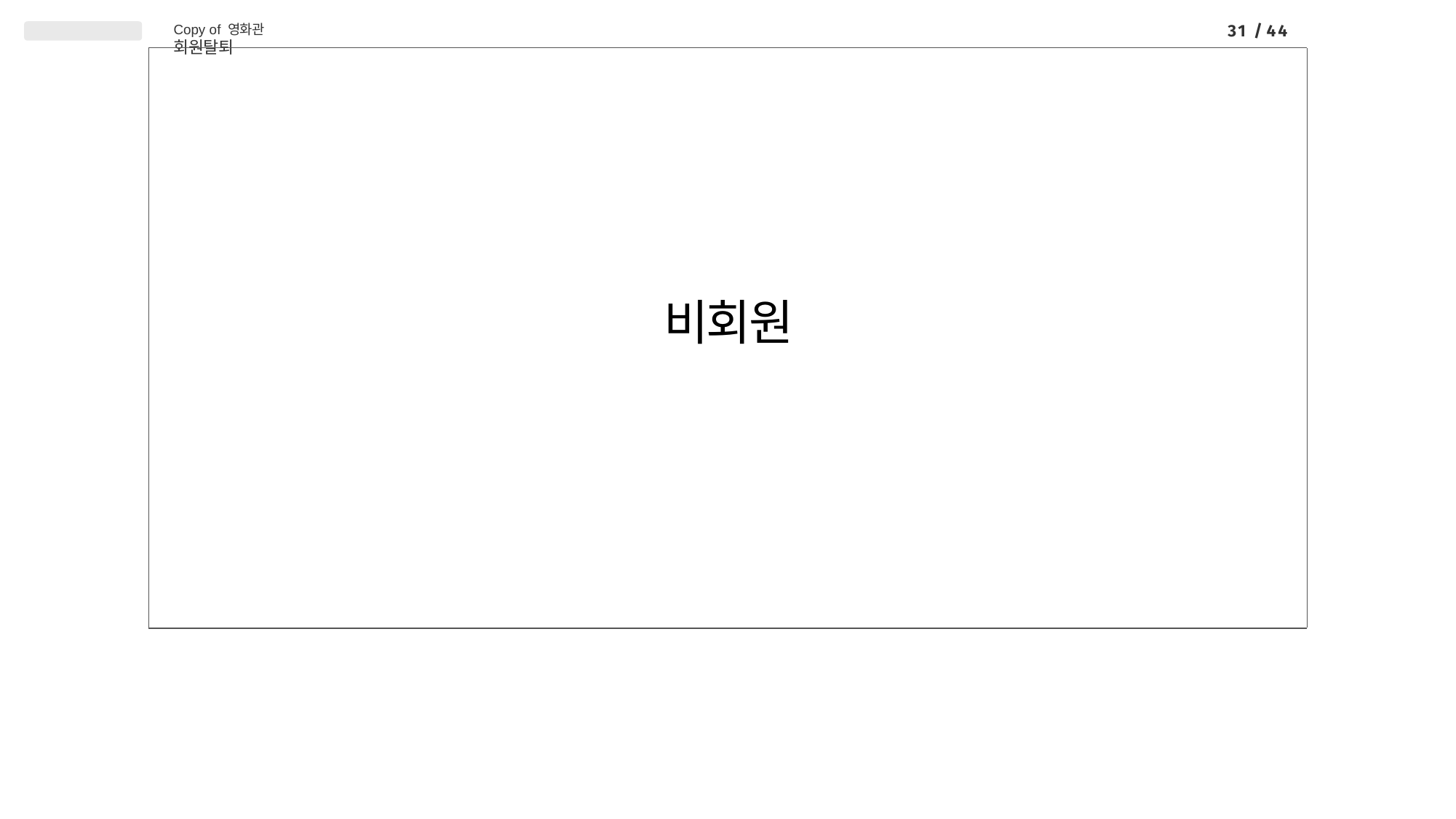

31 / 44
Copy of 영화관 회원탈퇴

# 비회원